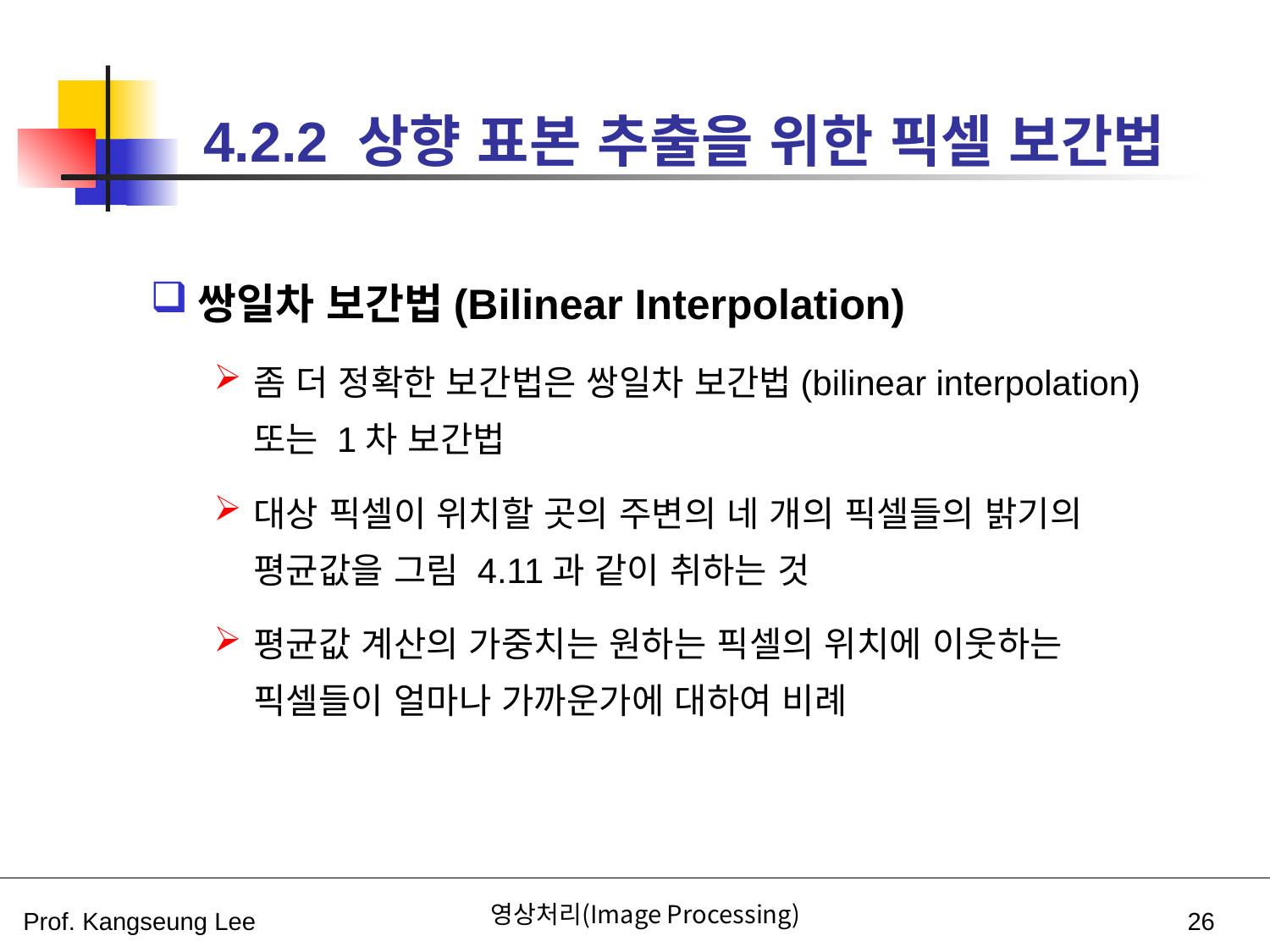

# 4.2.2 상향 표본 추출을 위한 픽셀 보간법
쌍일차 보간법(Bilinear Interpolation)
좀 더 정확한 보간법은 쌍일차 보간법(bilinear interpolation) 또는 1차 보간법
대상 픽셀이 위치할 곳의 주변의 네 개의 픽셀들의 밝기의 평균값을 그림 4.11과 같이 취하는 것
평균값 계산의 가중치는 원하는 픽셀의 위치에 이웃하는 픽셀들이 얼마나 가까운가에 대하여 비례
영상처리(Image Processing)
26